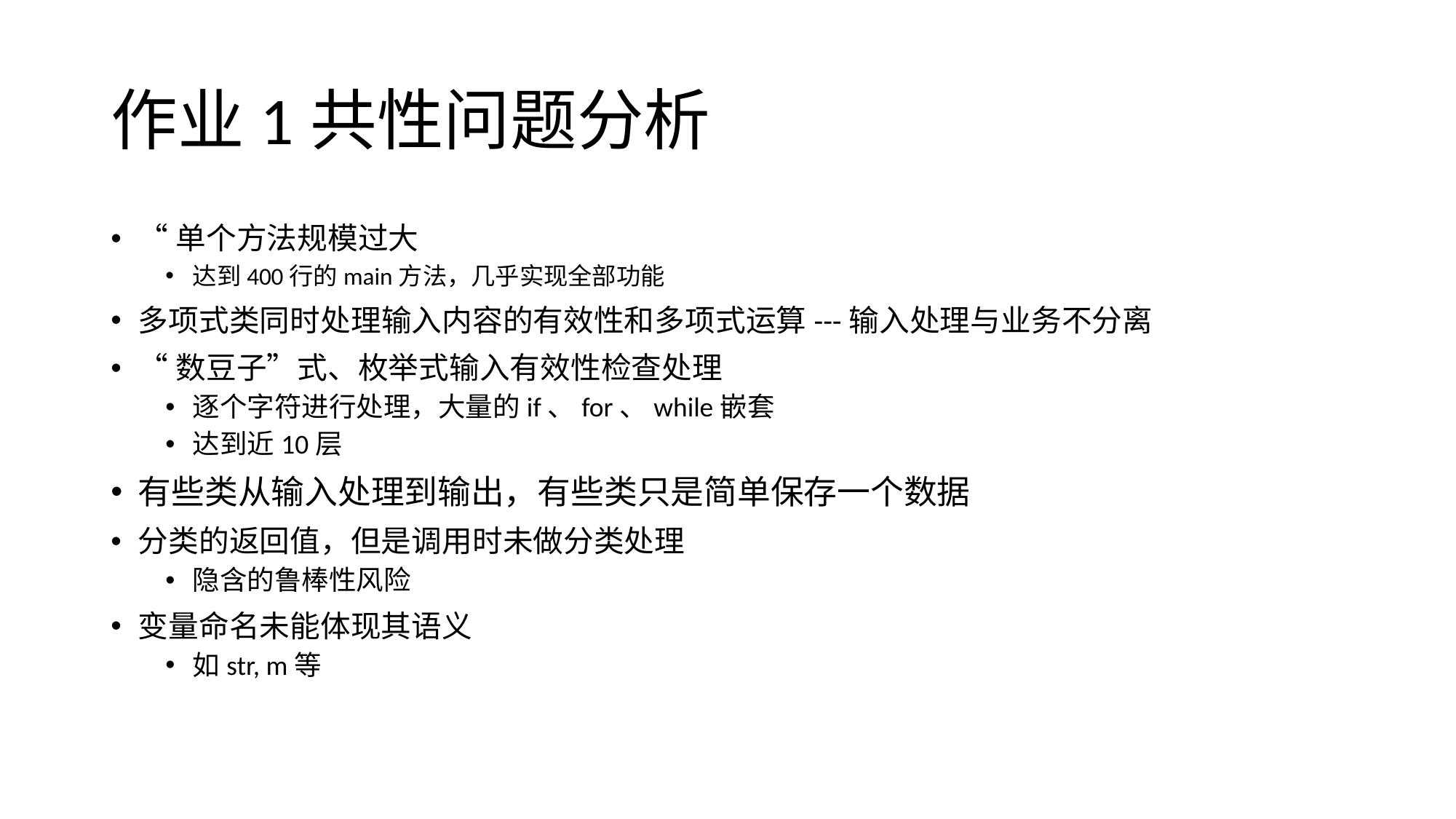

# 作业1共性问题分析
“单个方法规模过大
达到400行的main方法，几乎实现全部功能
多项式类同时处理输入内容的有效性和多项式运算---输入处理与业务不分离
“数豆子”式、枚举式输入有效性检查处理
逐个字符进行处理，大量的if、for、while嵌套
达到近10层
有些类从输入处理到输出，有些类只是简单保存一个数据
分类的返回值，但是调用时未做分类处理
隐含的鲁棒性风险
变量命名未能体现其语义
如str, m等